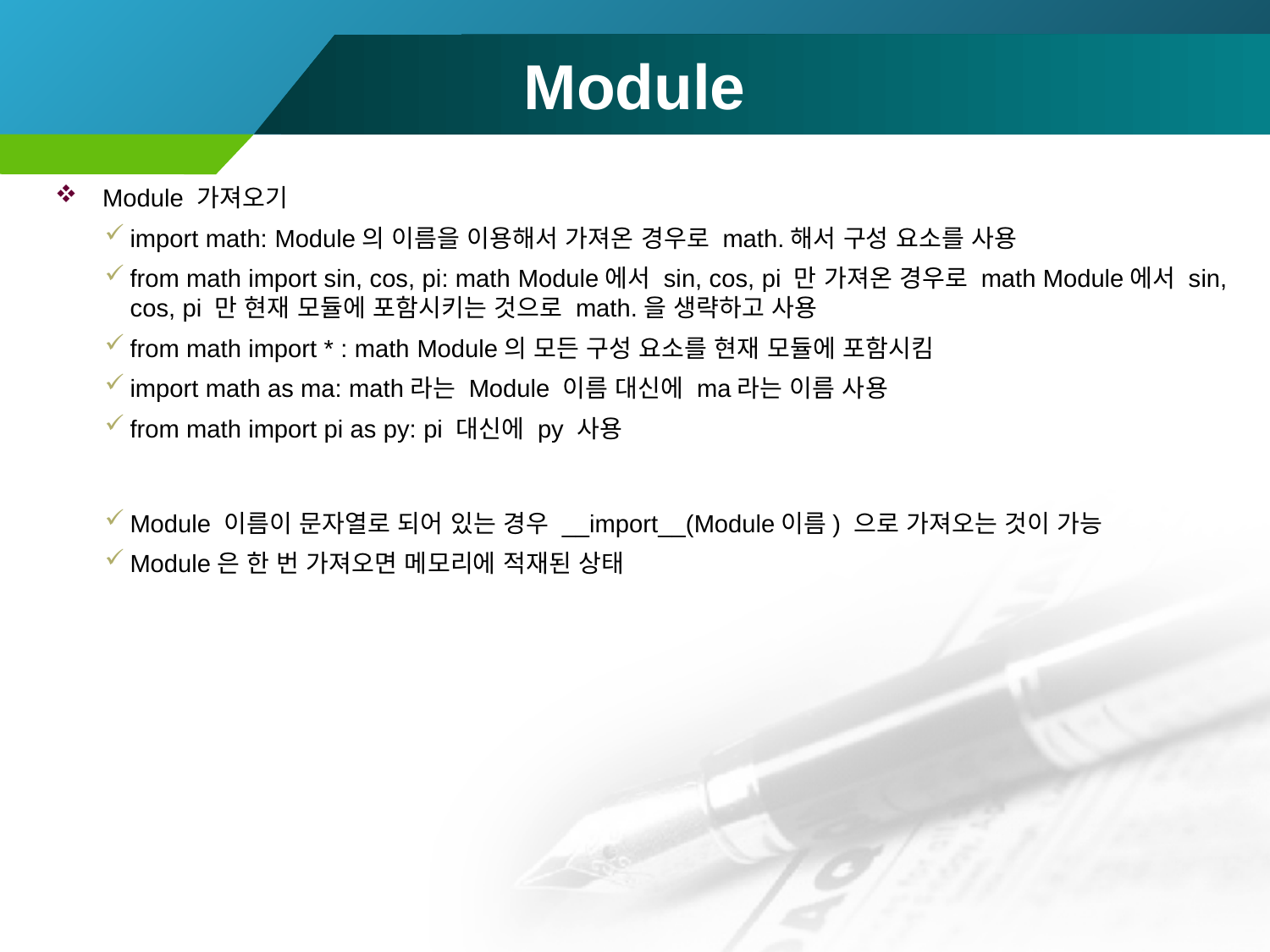

# Module
Module 가져오기
import math: Module의 이름을 이용해서 가져온 경우로 math.해서 구성 요소를 사용
from math import sin, cos, pi: math Module에서 sin, cos, pi 만 가져온 경우로 math Module에서 sin, cos, pi 만 현재 모듈에 포함시키는 것으로 math.을 생략하고 사용
from math import * : math Module의 모든 구성 요소를 현재 모듈에 포함시킴
import math as ma: math라는 Module 이름 대신에 ma라는 이름 사용
from math import pi as py: pi 대신에 py 사용

Module 이름이 문자열로 되어 있는 경우 __import__(Module이름) 으로 가져오는 것이 가능
Module은 한 번 가져오면 메모리에 적재된 상태